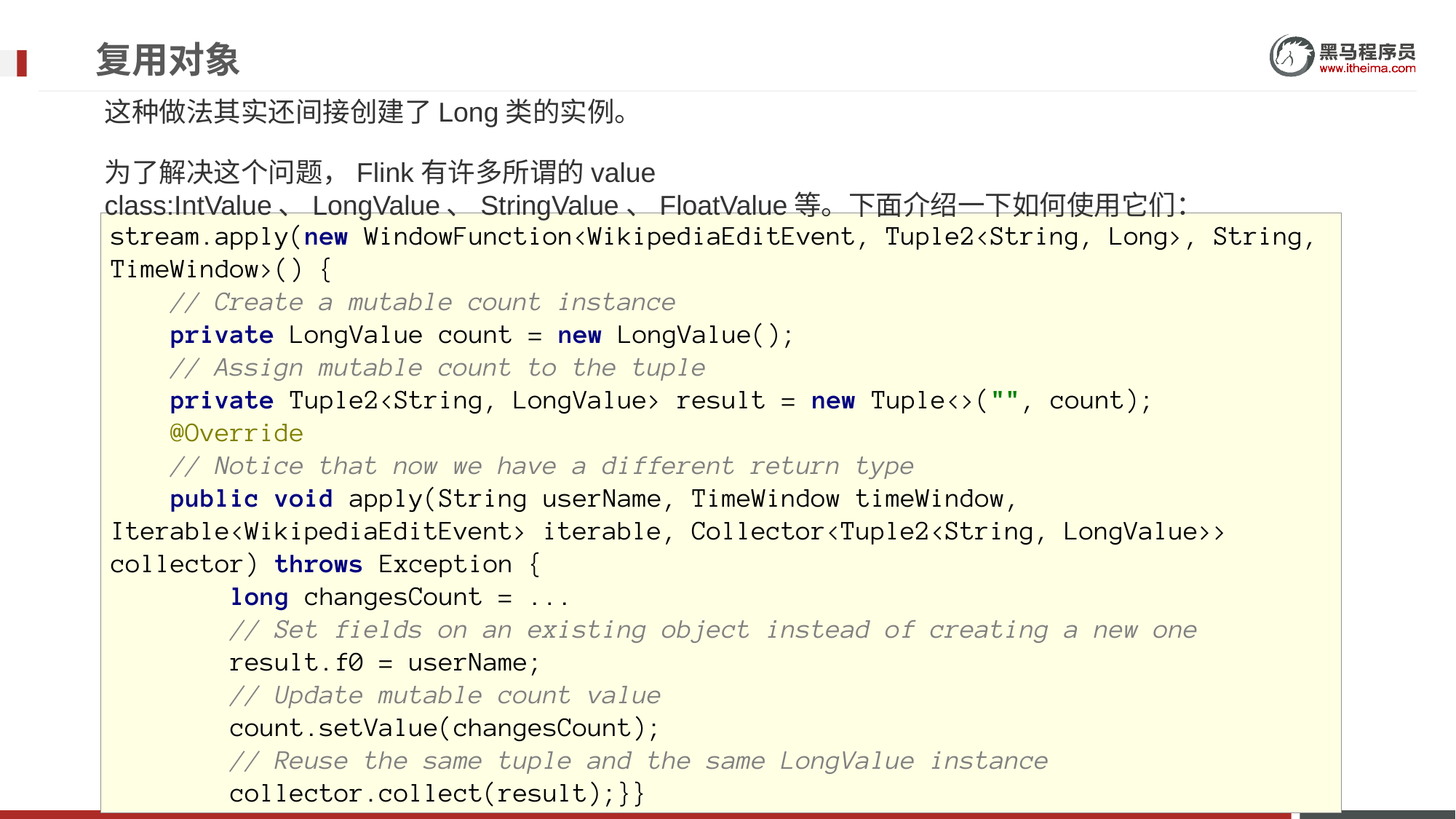

# 复用对象
这种做法其实还间接创建了Long类的实例。
为了解决这个问题，Flink有许多所谓的value class:IntValue、LongValue、StringValue、FloatValue等。下面介绍一下如何使用它们：

stream.apply(new WindowFunction<WikipediaEditEvent, Tuple2<String, Long>, String, TimeWindow>() {
    // Create a mutable count instance
    private LongValue count = new LongValue();
    // Assign mutable count to the tuple
    private Tuple2<String, LongValue> result = new Tuple<>("", count);
    @Override
    // Notice that now we have a different return type
    public void apply(String userName, TimeWindow timeWindow, Iterable<WikipediaEditEvent> iterable, Collector<Tuple2<String, LongValue>> collector) throws Exception {
        long changesCount = ...
        // Set fields on an existing object instead of creating a new one
        result.f0 = userName;
        // Update mutable count value
        count.setValue(changesCount);
        // Reuse the same tuple and the same LongValue instance
        collector.collect(result);}}